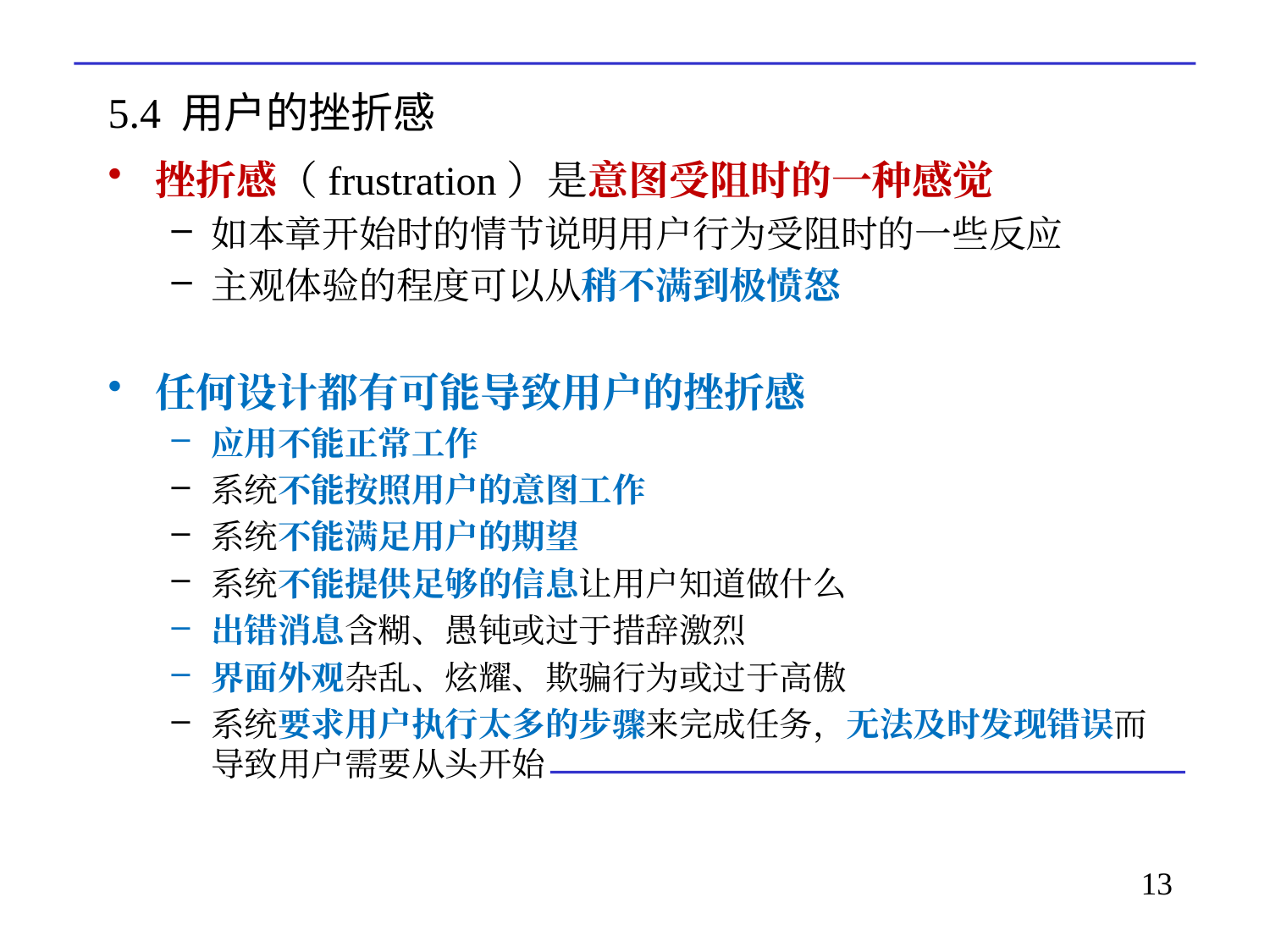

# 5.4 用户的挫折感
挫折感（frustration）是意图受阻时的一种感觉
如本章开始时的情节说明用户行为受阻时的一些反应
主观体验的程度可以从稍不满到极愤怒

任何设计都有可能导致用户的挫折感
应用不能正常工作
系统不能按照用户的意图工作
系统不能满足用户的期望
系统不能提供足够的信息让用户知道做什么
出错消息含糊、愚钝或过于措辞激烈
界面外观杂乱、炫耀、欺骗行为或过于高傲
系统要求用户执行太多的步骤来完成任务，无法及时发现错误而导致用户需要从头开始
13